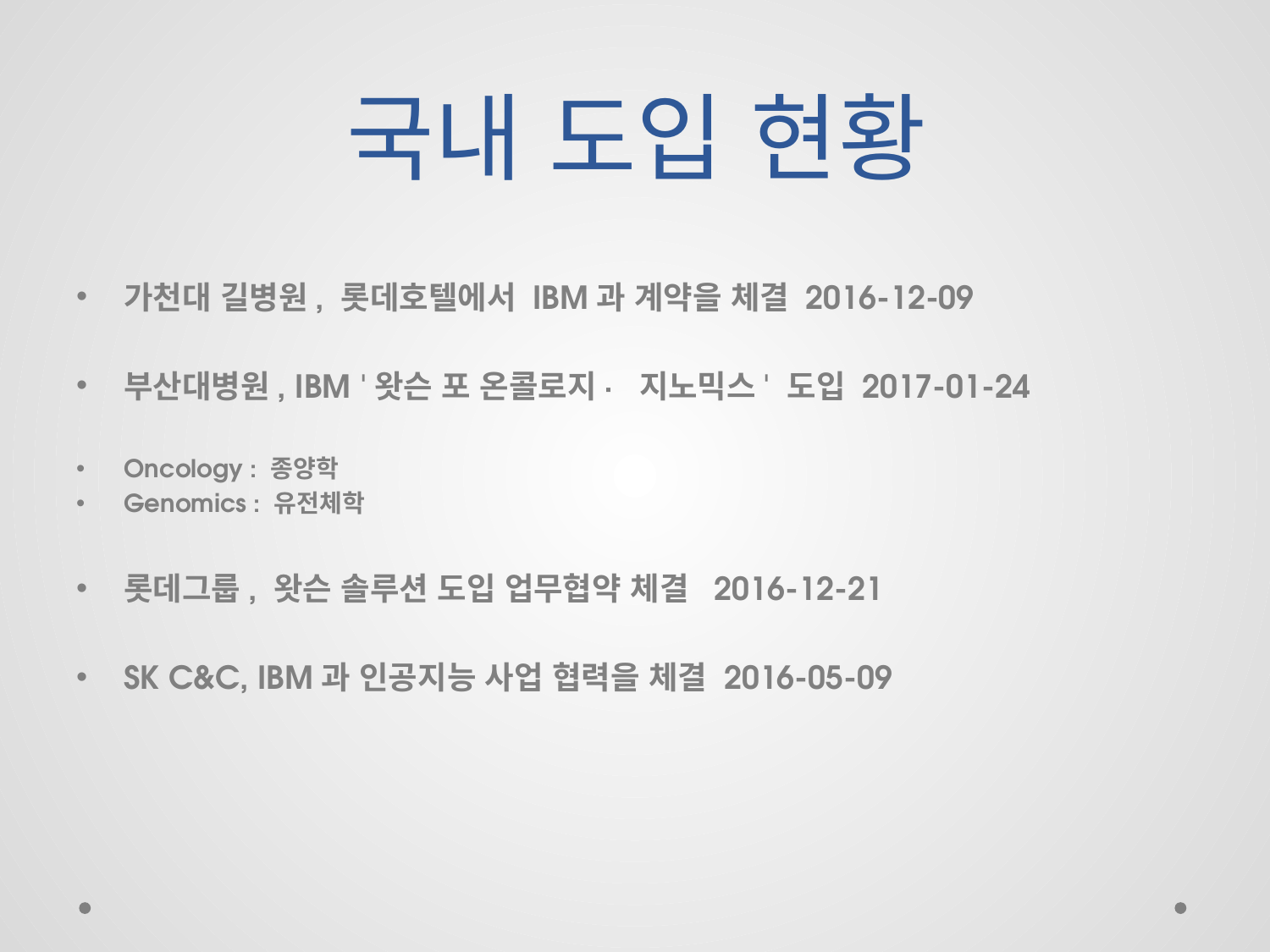

# 국내 도입 현황

가천대 길병원, 롯데호텔에서 IBM과 계약을 체결 2016-12-09

부산대병원, IBM '왓슨 포 온콜로지·  지노믹스' 도입 2017-01-24

Oncology : 종양학
Genomics : 유전체학

롯데그룹, 왓슨 솔루션 도입 업무협약 체결  2016-12-21

SK C&C, IBM과 인공지능 사업 협력을 체결 2016-05-09